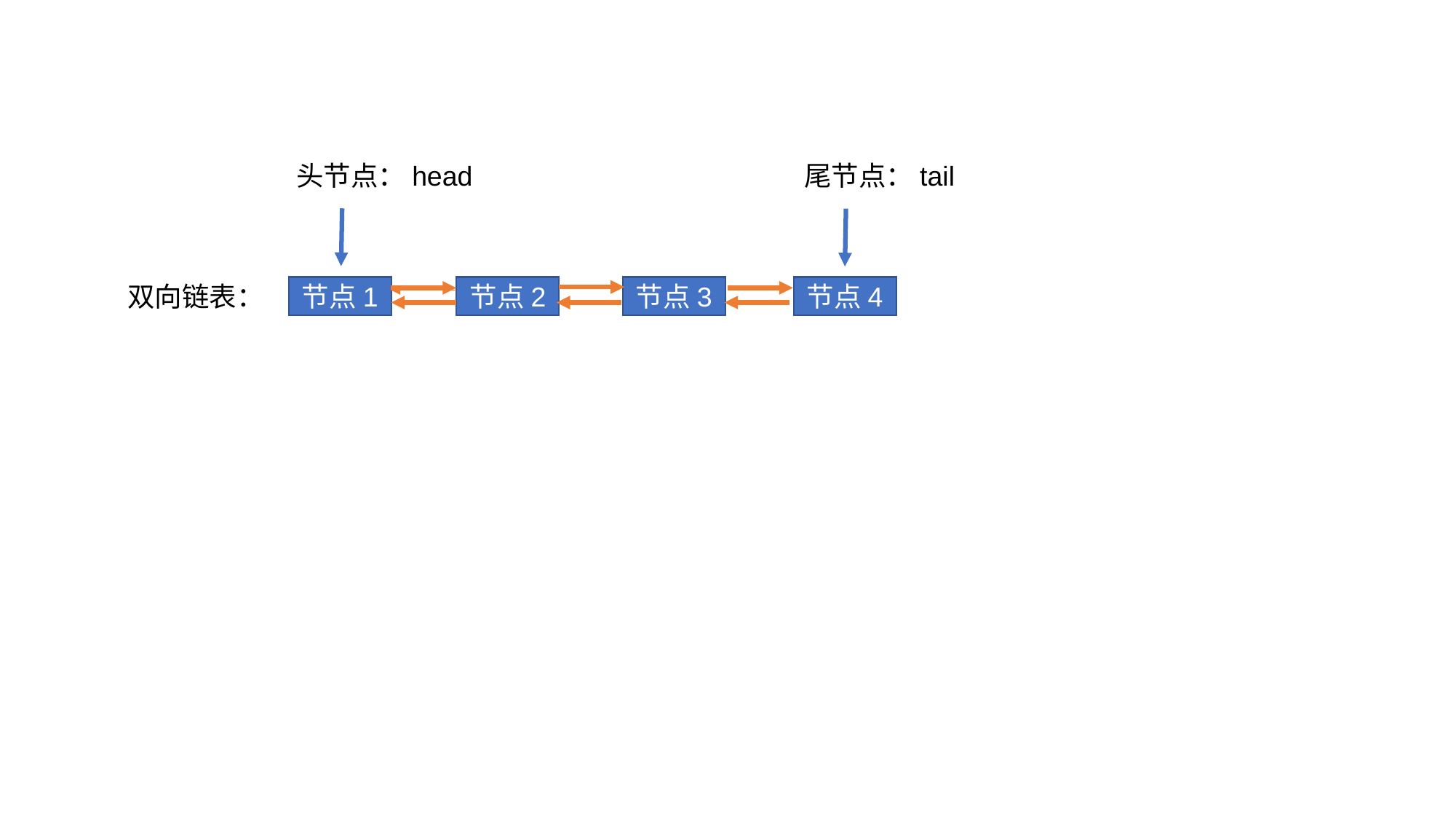

头节点：head
尾节点：tail
双向链表：
节点4
节点1
节点2
节点3